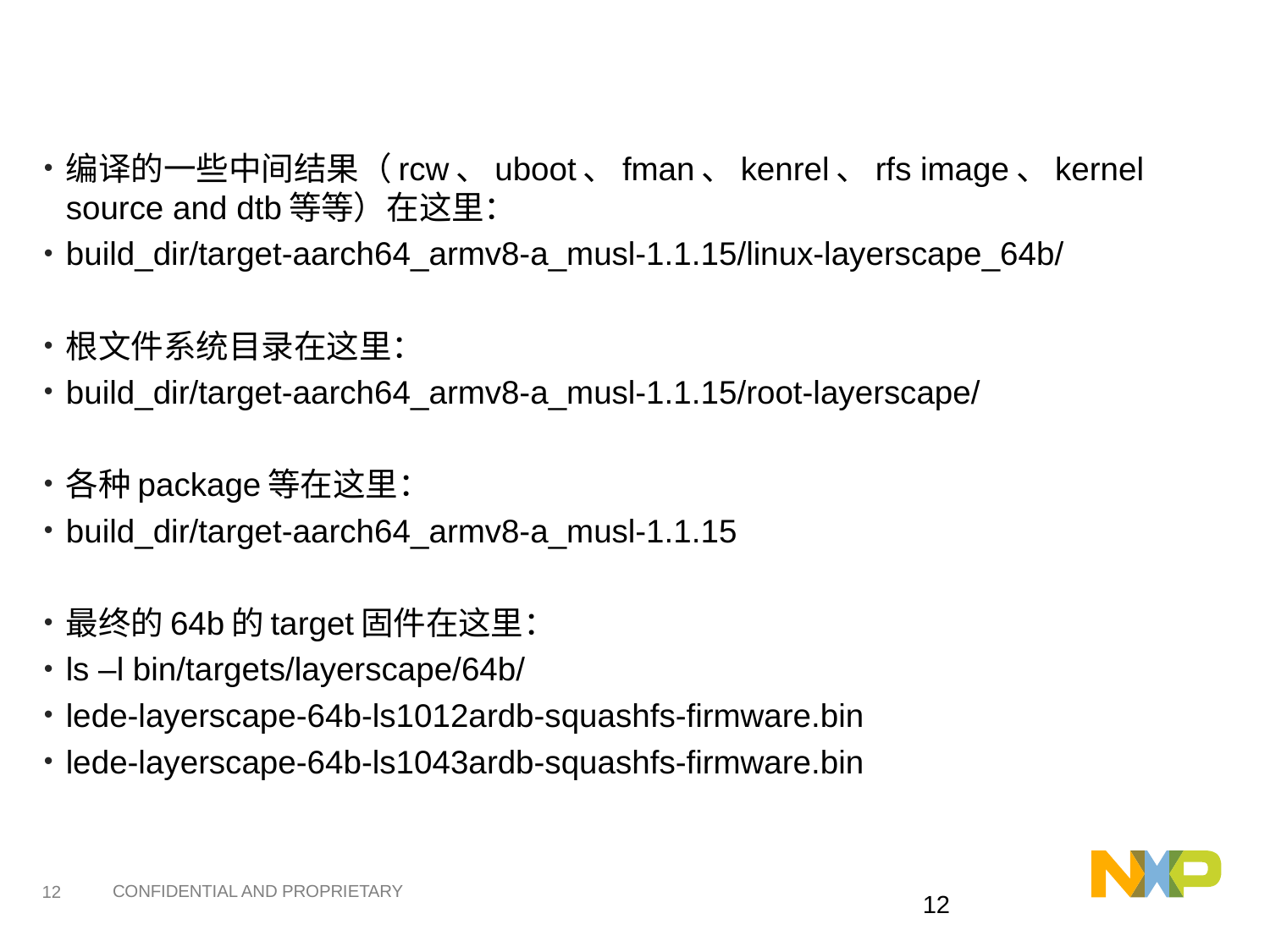

#
编译的一些中间结果（rcw、uboot、fman、kenrel、rfs image、kernel source and dtb等等）在这里：
build_dir/target-aarch64_armv8-a_musl-1.1.15/linux-layerscape_64b/

根文件系统目录在这里：
build_dir/target-aarch64_armv8-a_musl-1.1.15/root-layerscape/

各种package等在这里：
build_dir/target-aarch64_armv8-a_musl-1.1.15

最终的64b的target固件在这里：
ls –l bin/targets/layerscape/64b/
lede-layerscape-64b-ls1012ardb-squashfs-firmware.bin
lede-layerscape-64b-ls1043ardb-squashfs-firmware.bin
12